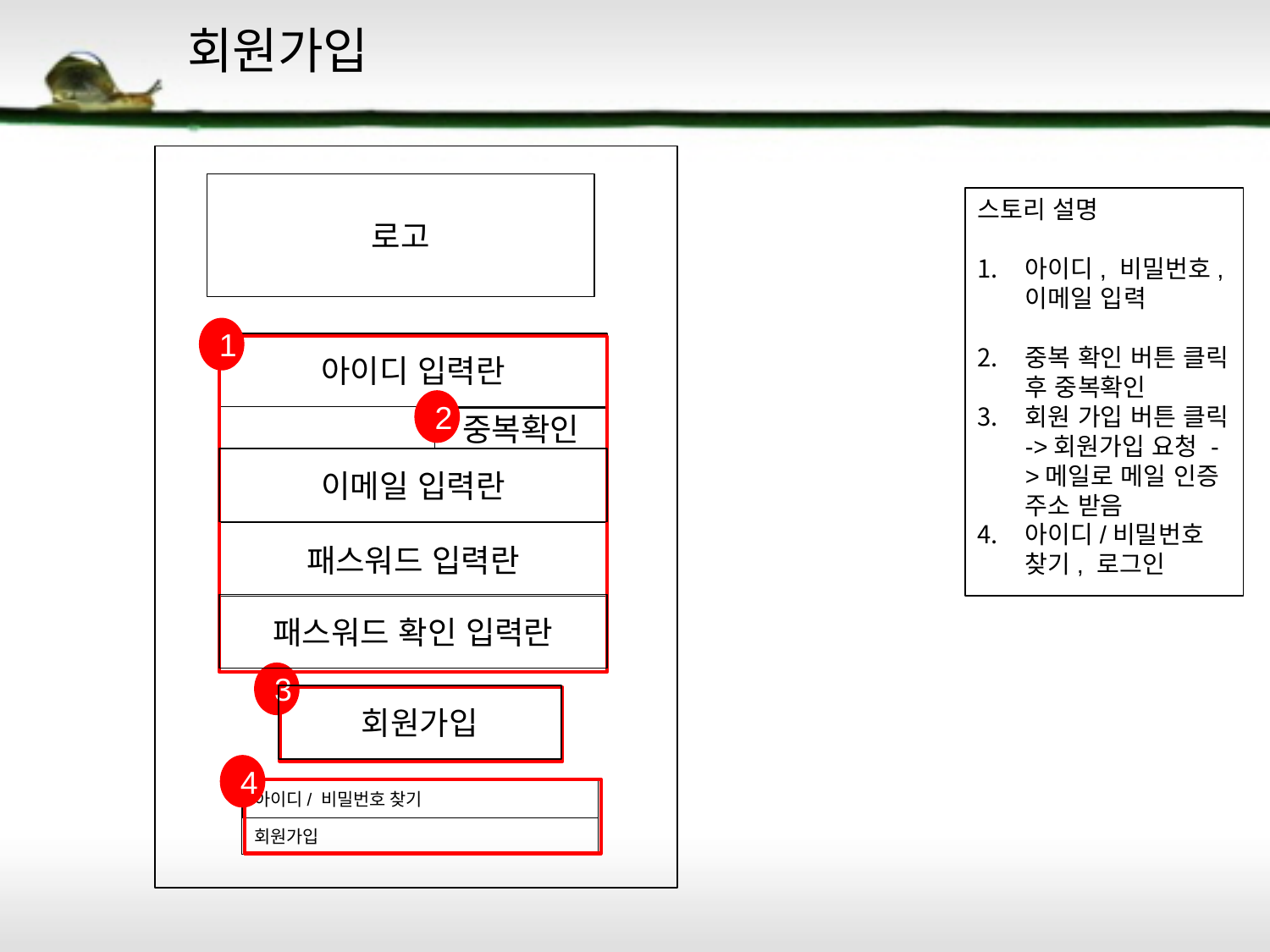

회원가입

로고
아이디 입력란
중복확인
패스워드 입력란
아이디/ 비밀번호 찾기
회원가입
1

2

3

이메일 입력란
패스워드 확인 입력란
회원가입
4
스토리 설명

아이디, 비밀번호, 이메일 입력

중복 확인 버튼 클릭 후 중복확인
회원 가입 버튼 클릭 ->회원가입 요청 ->메일로 메일 인증 주소 받음
아이디/비밀번호 찾기, 로그인